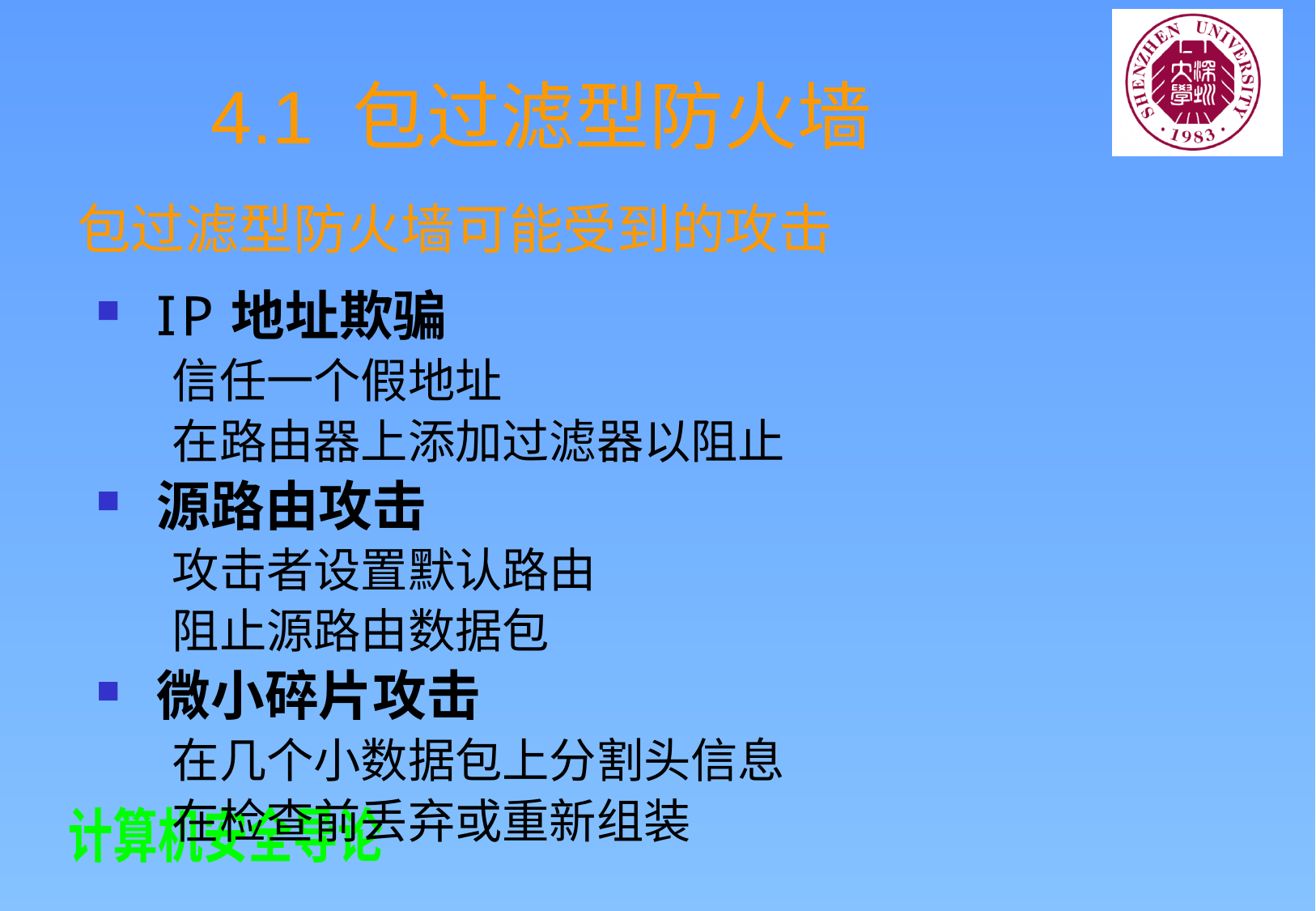

4.1 包过滤型防火墙
# 包过滤型防火墙可能受到的攻击
IP地址欺骗
信任一个假地址
在路由器上添加过滤器以阻止
源路由攻击
攻击者设置默认路由
阻止源路由数据包
微小碎片攻击
在几个小数据包上分割头信息
在检查前丢弃或重新组装